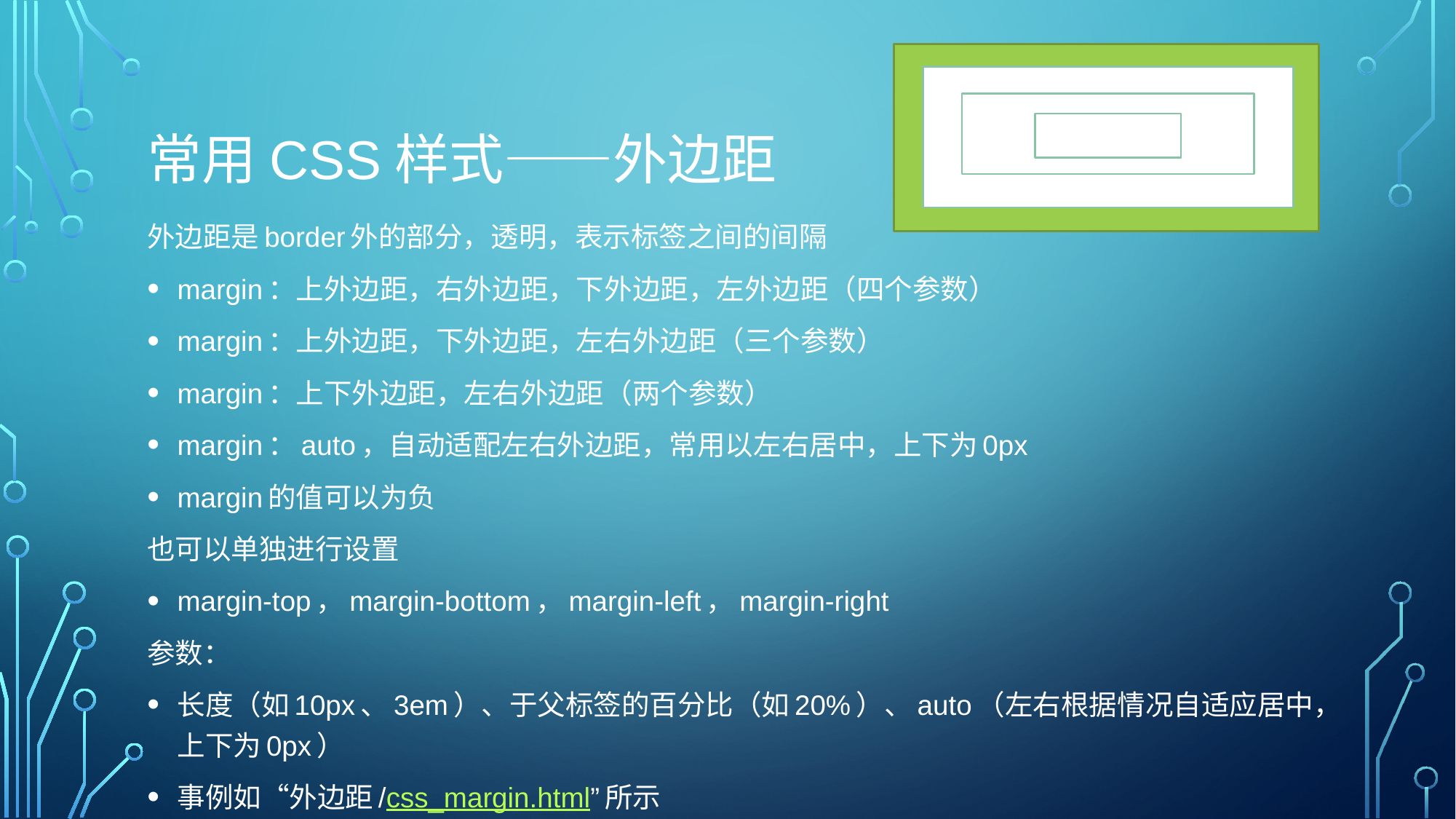

# 常用CSS样式——外边距

外边距是border外的部分，透明，表示标签之间的间隔
margin：上外边距，右外边距，下外边距，左外边距（四个参数）
margin：上外边距，下外边距，左右外边距（三个参数）
margin：上下外边距，左右外边距（两个参数）
margin：auto，自动适配左右外边距，常用以左右居中，上下为0px
margin的值可以为负
也可以单独进行设置
margin-top，margin-bottom，margin-left，margin-right
参数：
长度（如10px、3em）、于父标签的百分比（如20%）、auto（左右根据情况自适应居中，上下为0px）
事例如“外边距/css_margin.html”所示